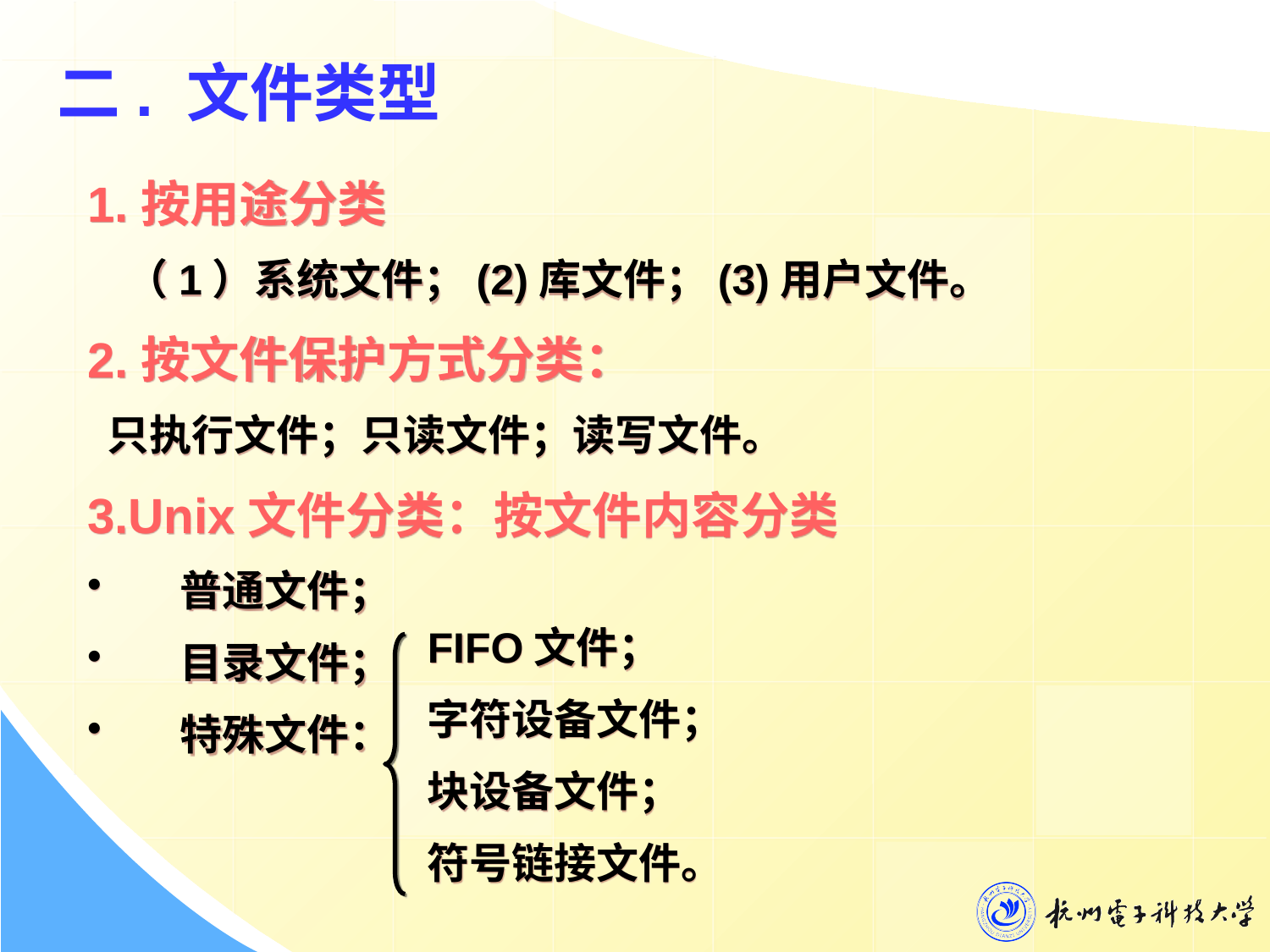

二. 文件类型
1.按用途分类
   （1）系统文件；(2)库文件；(3)用户文件。
2.按文件保护方式分类：
 只执行文件；只读文件；读写文件。
3.Unix文件分类：按文件内容分类
  普通文件；
  目录文件；
  特殊文件：
FIFO文件；
字符设备文件；
块设备文件；
符号链接文件。